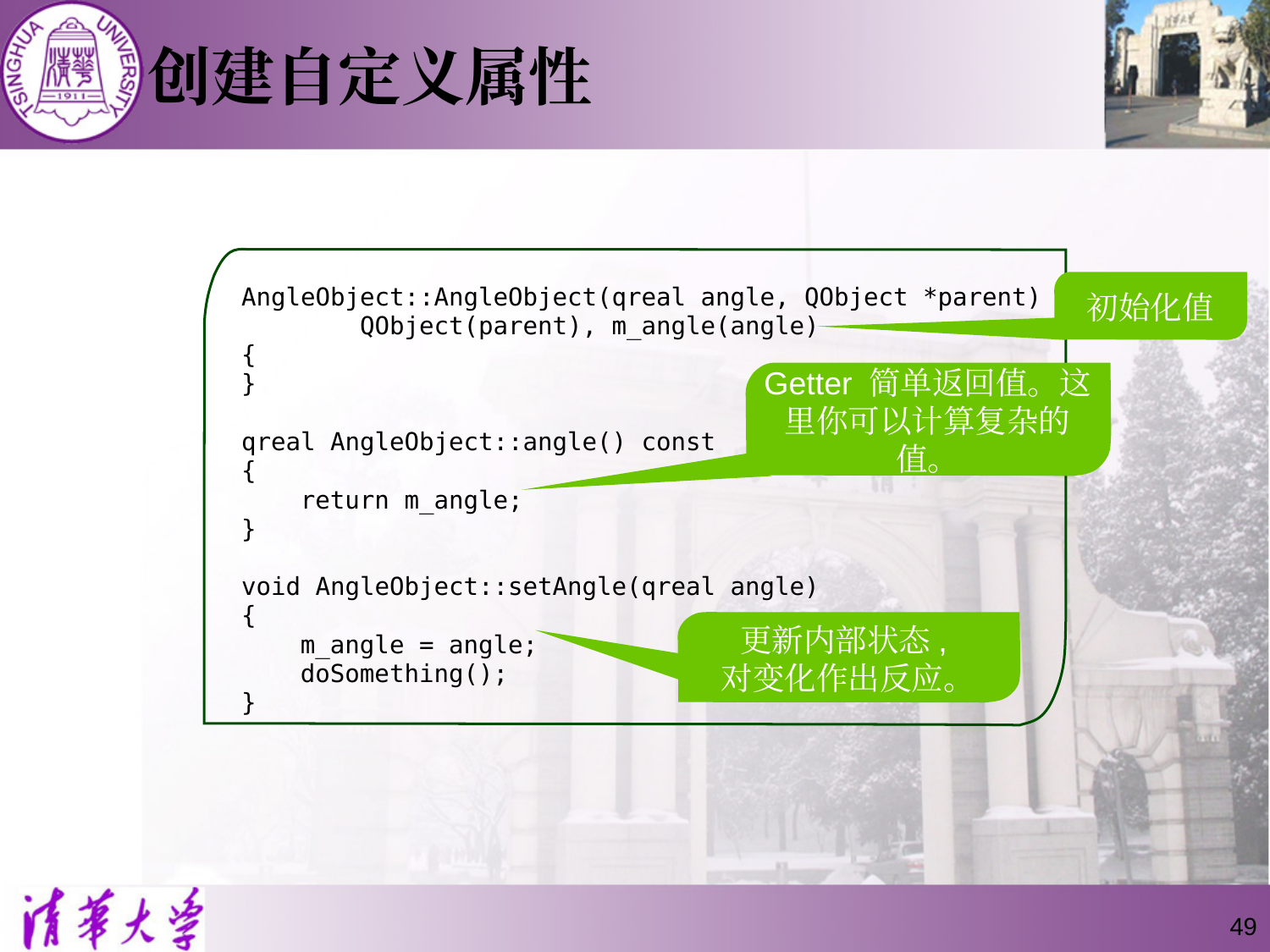

# 创建自定义属性

初始化值
AngleObject::AngleObject(qreal angle, QObject *parent) :
        QObject(parent), m_angle(angle)
{
}

qreal AngleObject::angle() const
{
    return m_angle;
}

void AngleObject::setAngle(qreal angle)
{
    m_angle = angle;
    doSomething();
}

Getter 简单返回值。这里你可以计算复杂的值。

更新内部状态,
对变化作出反应。

49